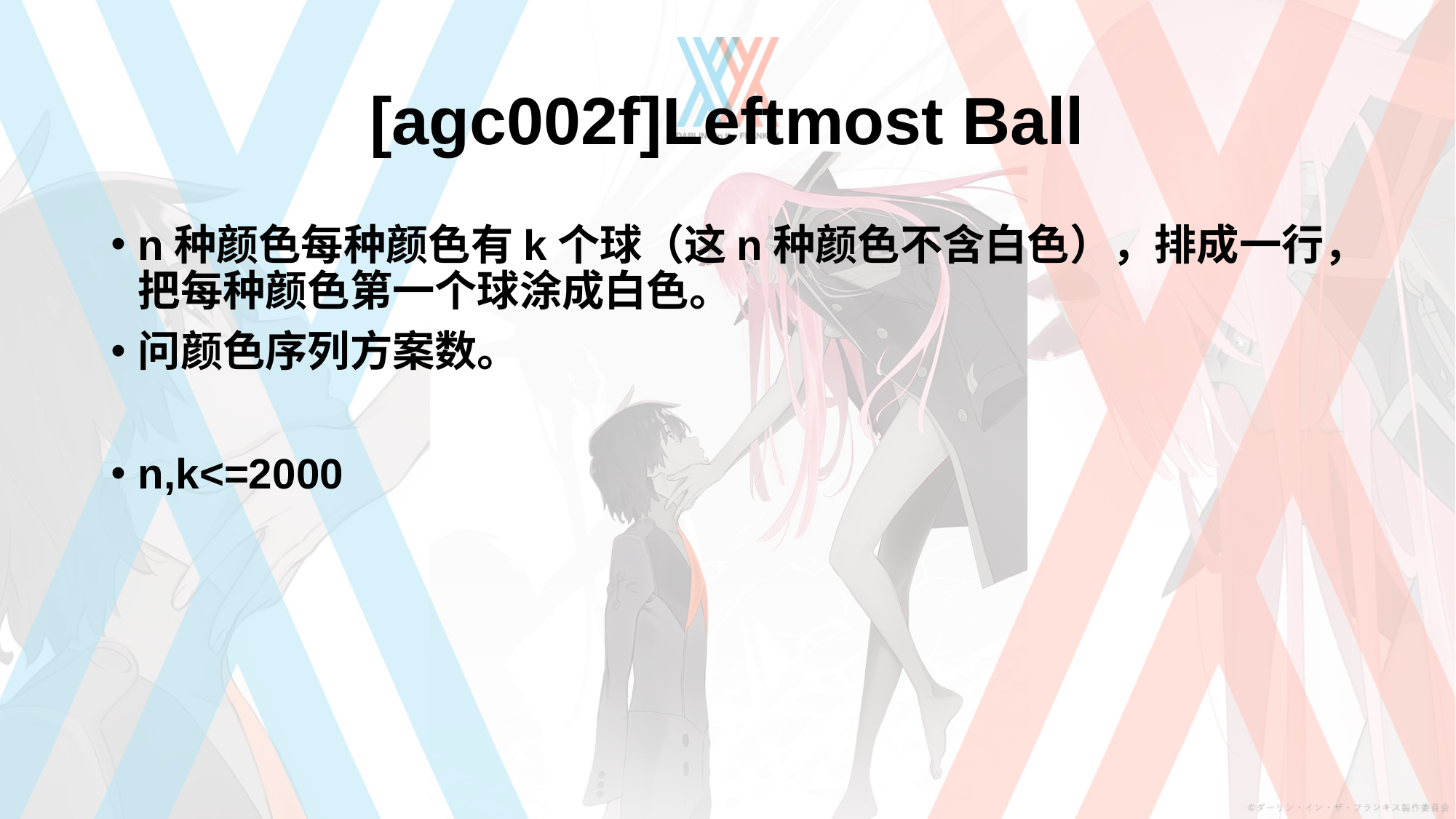

# [agc002f]Leftmost Ball
n种颜色每种颜色有k个球（这n种颜色不含白色），排成一行，把每种颜色第一个球涂成白色。
问颜色序列方案数。

n,k<=2000